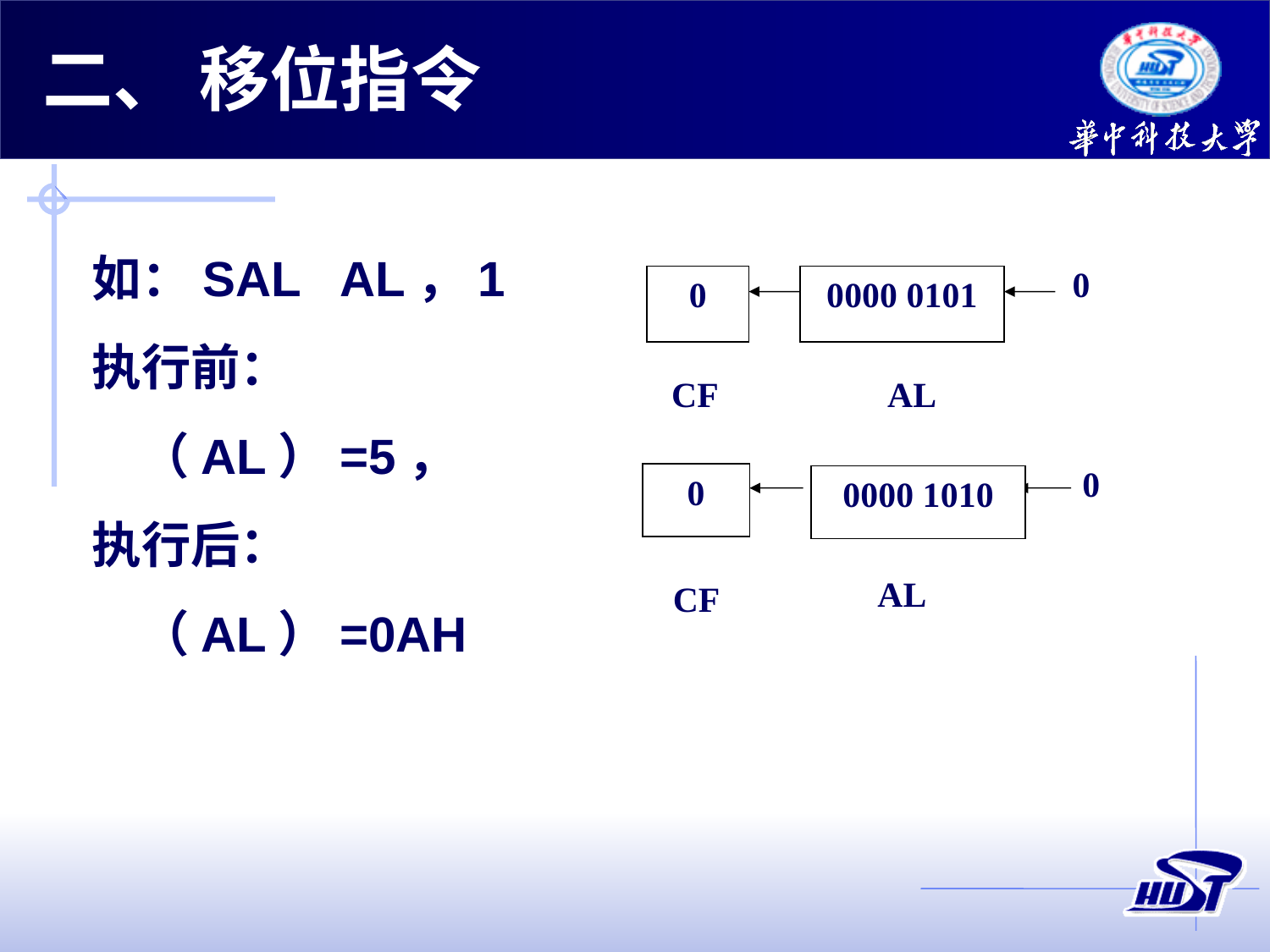

# 二、 移位指令
如：SAL   AL，1
执行前：（AL）=5，
执行后：（AL）=0AH
0

0

0000 0101

CF

AL

0

0

0000 1010

AL

CF